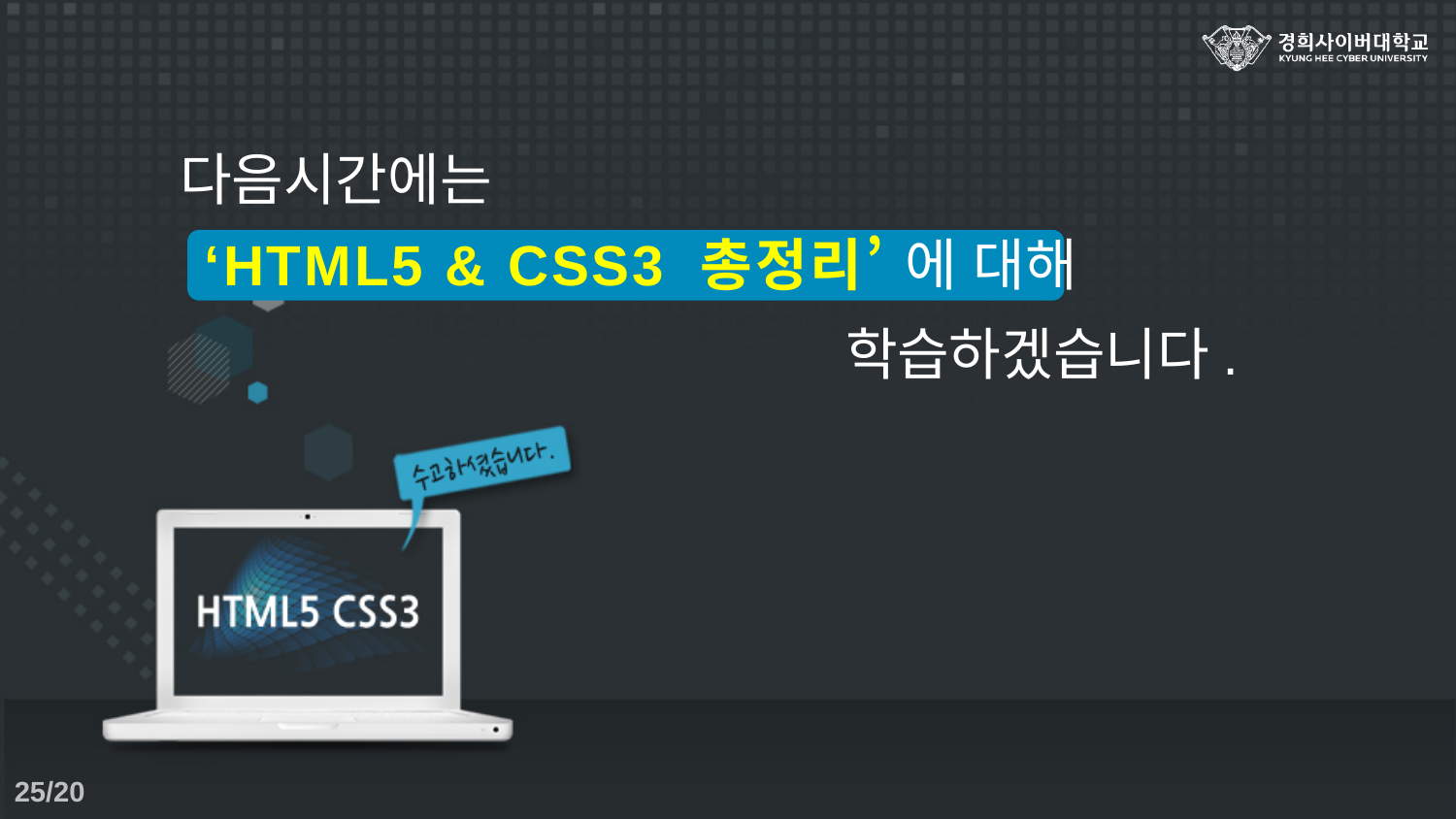

다음시간에는
 ‘HTML5 & CSS3 총정리’ 에 대해

학습하겠습니다.